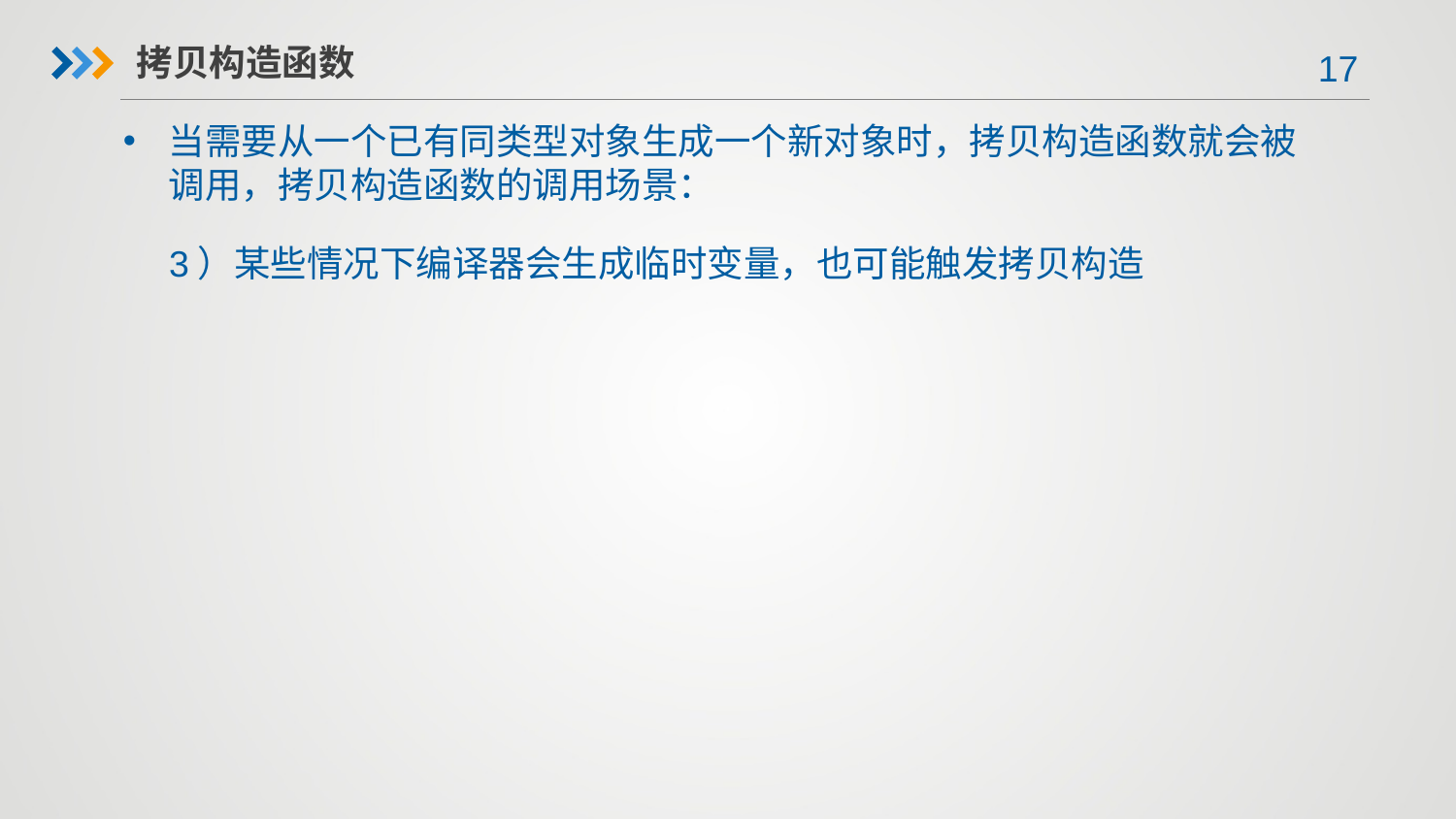

拷贝构造函数
当需要从一个已有同类型对象生成一个新对象时，拷贝构造函数就会被调用，拷贝构造函数的调用场景：
3）某些情况下编译器会生成临时变量，也可能触发拷贝构造